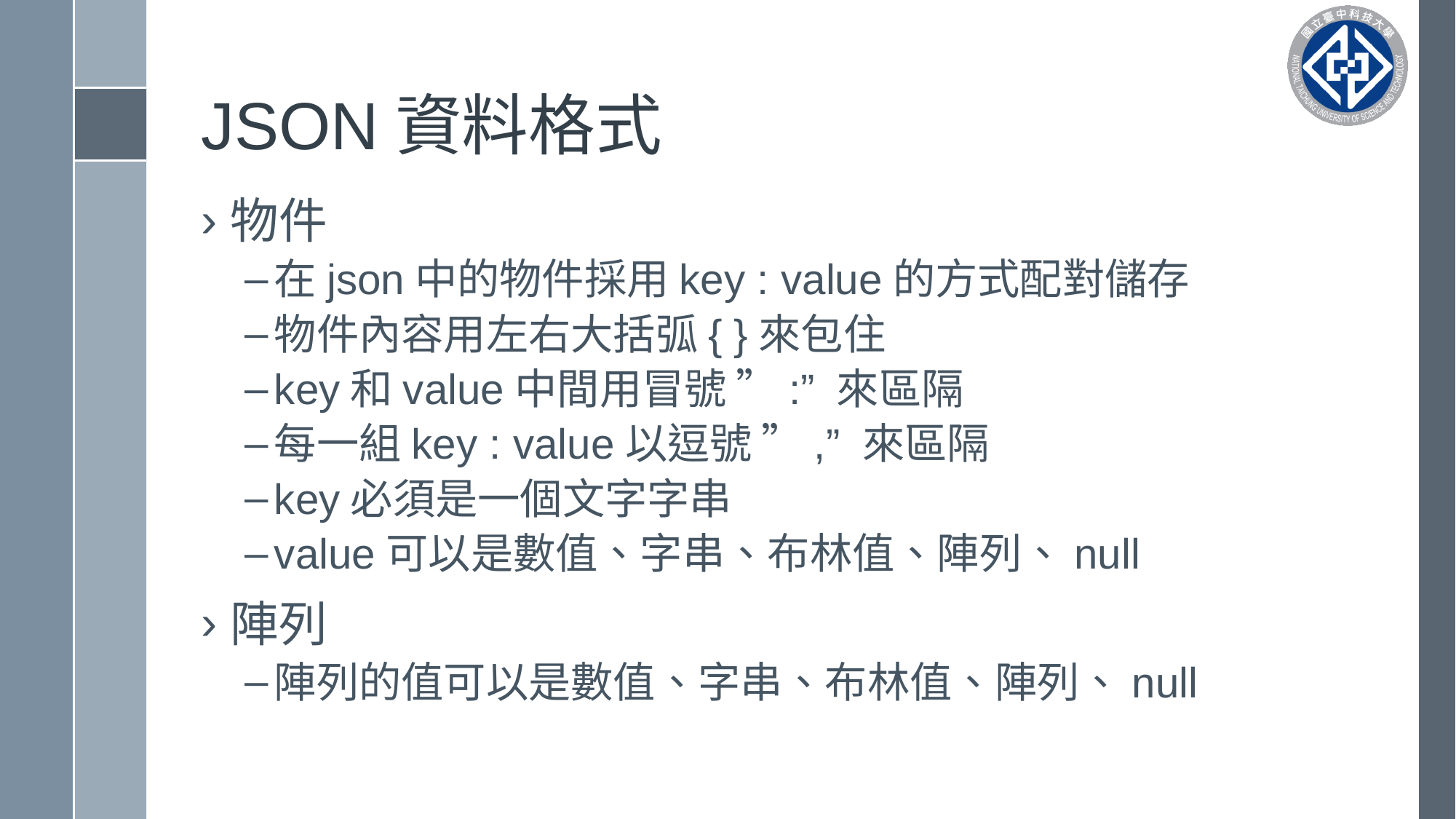

# JSON資料格式
物件
在json中的物件採用key : value的方式配對儲存
物件內容用左右大括弧{ }來包住
key和value中間用冒號 ”:” 來區隔
每一組key : value以逗號 ”,” 來區隔
key必須是一個文字字串
value可以是數值、字串、布林值、陣列、null
陣列
陣列的值可以是數值、字串、布林值、陣列、null